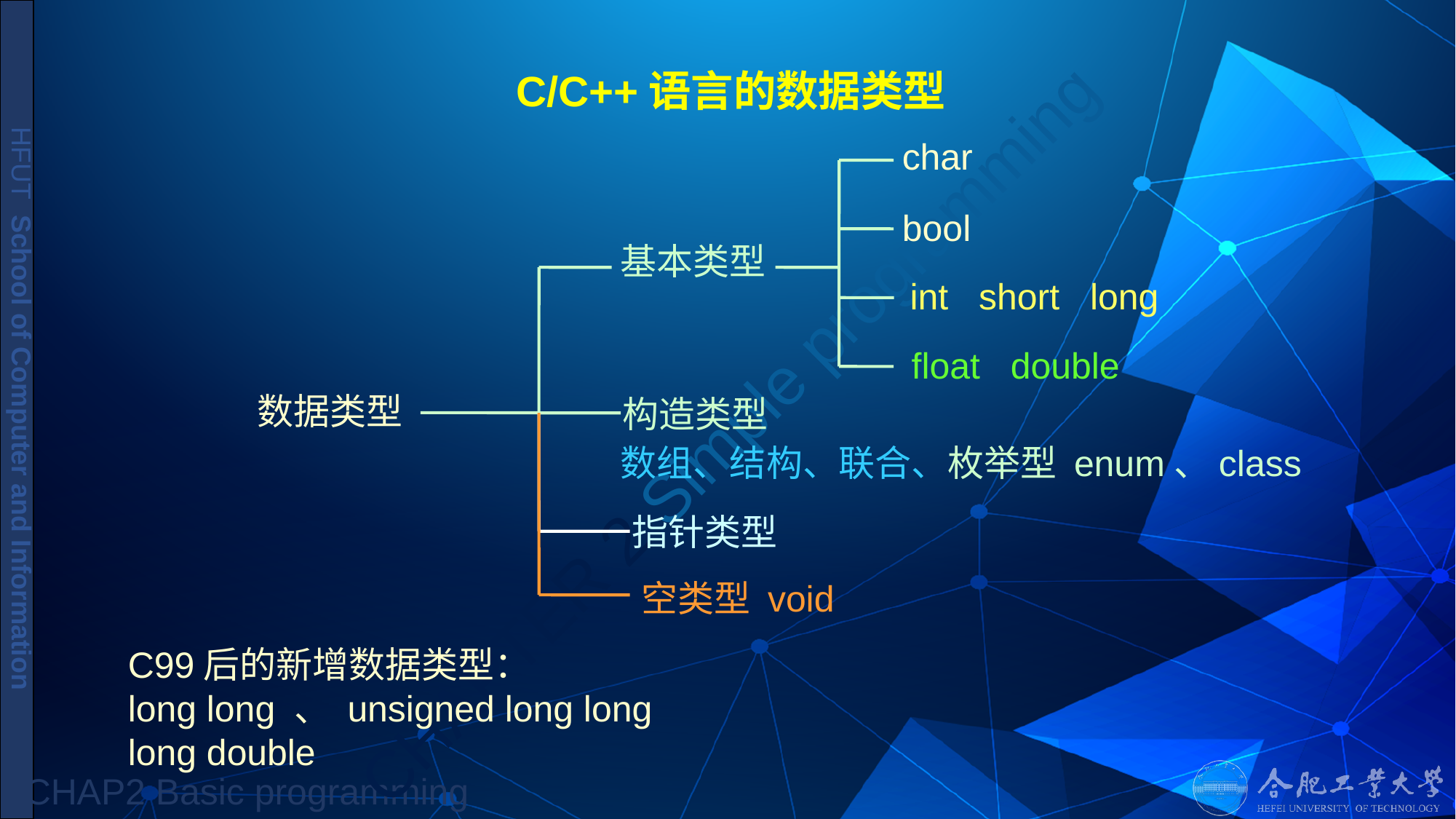

# C/C++语言的数据类型
char

bool

基本类型

int   short   long

float   double

数据类型
构造类型

数组、结构、联合、枚举型 enum、class
指针类型

空类型 void

        C99后的新增数据类型：
        long long 、 unsigned long long
        long double